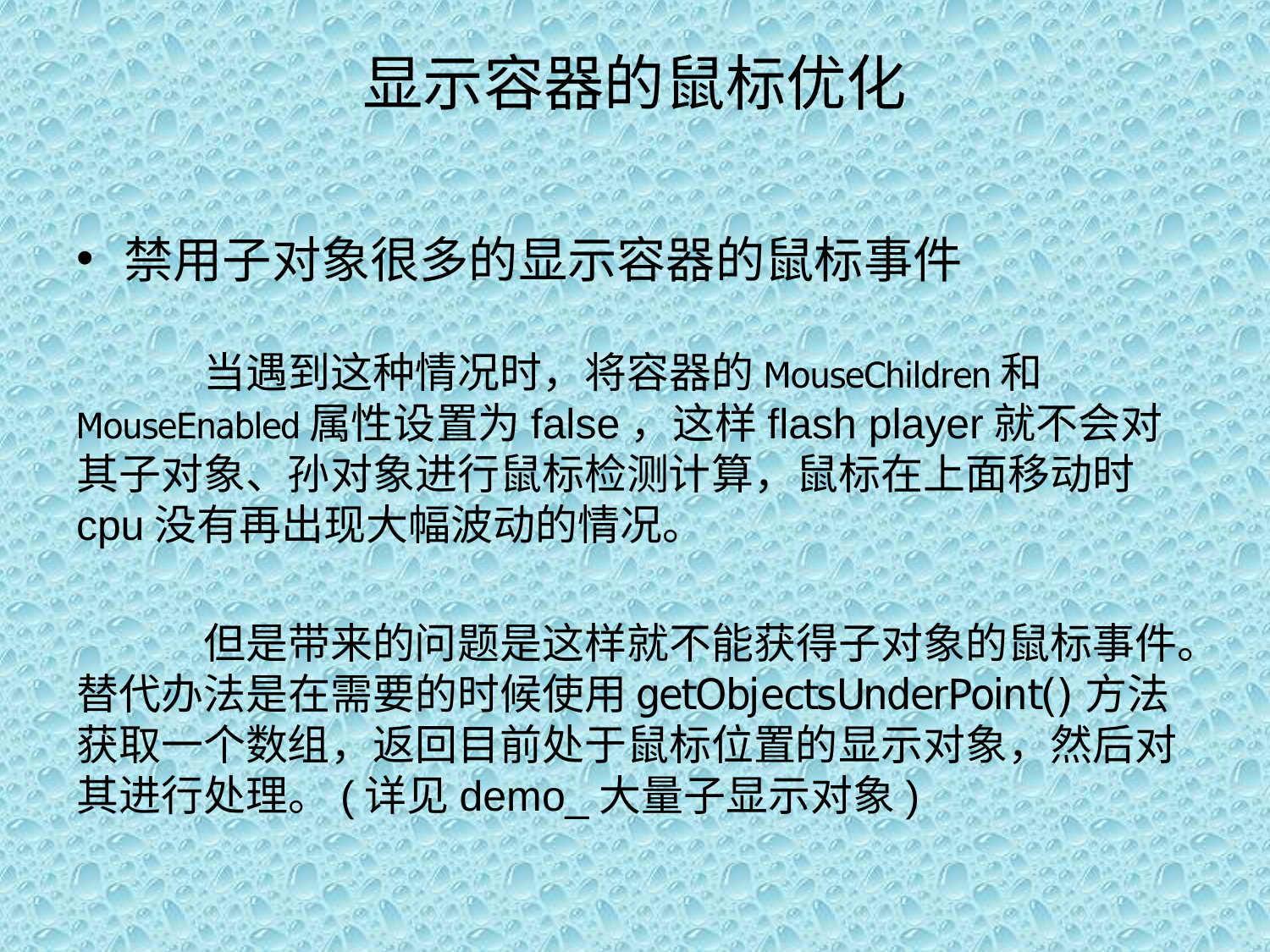

# 显示容器的鼠标优化
禁用子对象很多的显示容器的鼠标事件

	当遇到这种情况时，将容器的MouseChildren和MouseEnabled属性设置为false，这样flash player就不会对其子对象、孙对象进行鼠标检测计算，鼠标在上面移动时cpu没有再出现大幅波动的情况。

	但是带来的问题是这样就不能获得子对象的鼠标事件。替代办法是在需要的时候使用getObjectsUnderPoint()方法获取一个数组，返回目前处于鼠标位置的显示对象，然后对其进行处理。(详见demo_大量子显示对象)